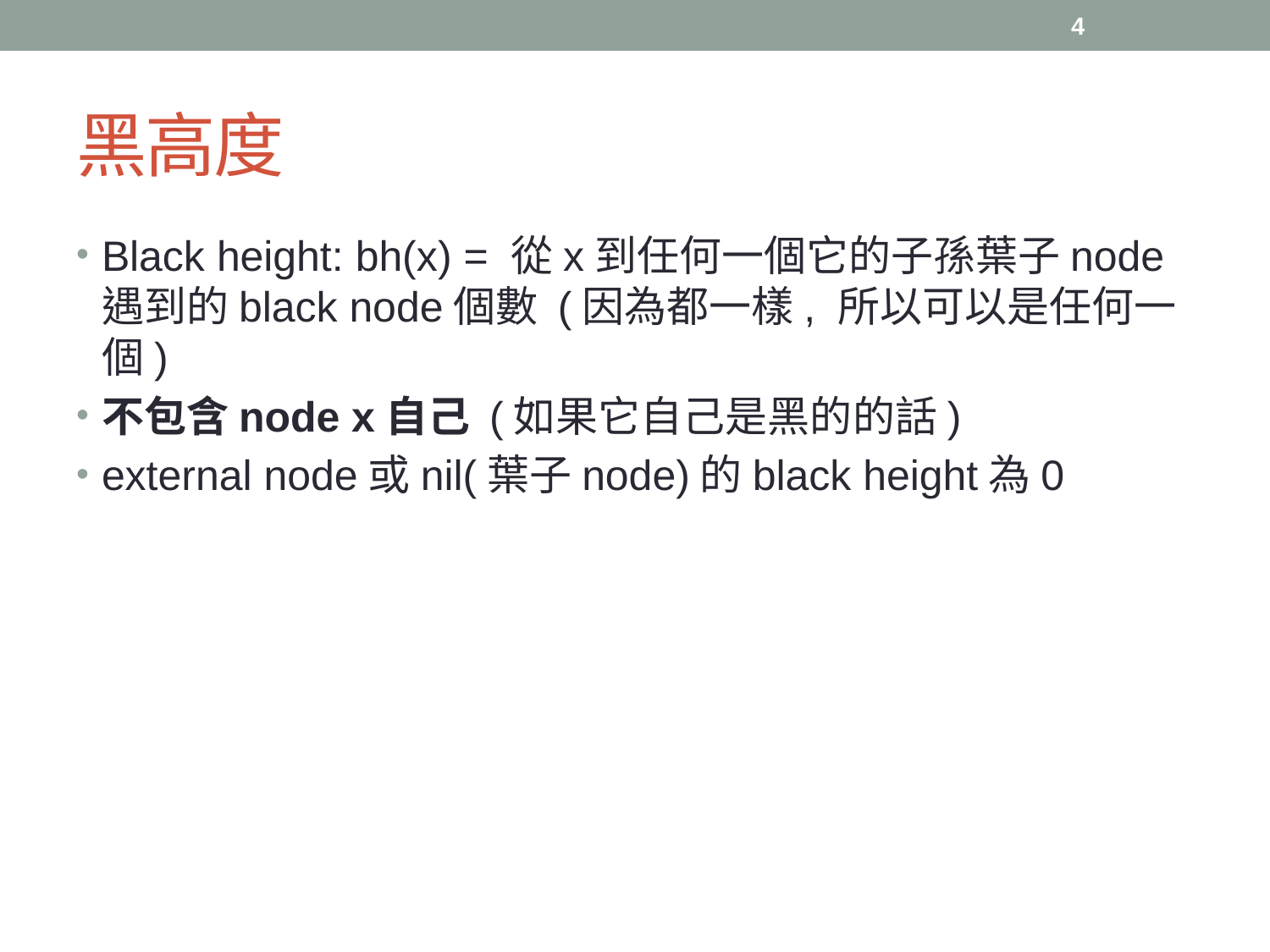

4
# 黑高度
Black height: bh(x) = 從x到任何一個它的子孫葉子node遇到的black node個數 (因為都一樣, 所以可以是任何一個)
不包含node x自己 (如果它自己是黑的的話)
external node或nil(葉子node)的black height為0